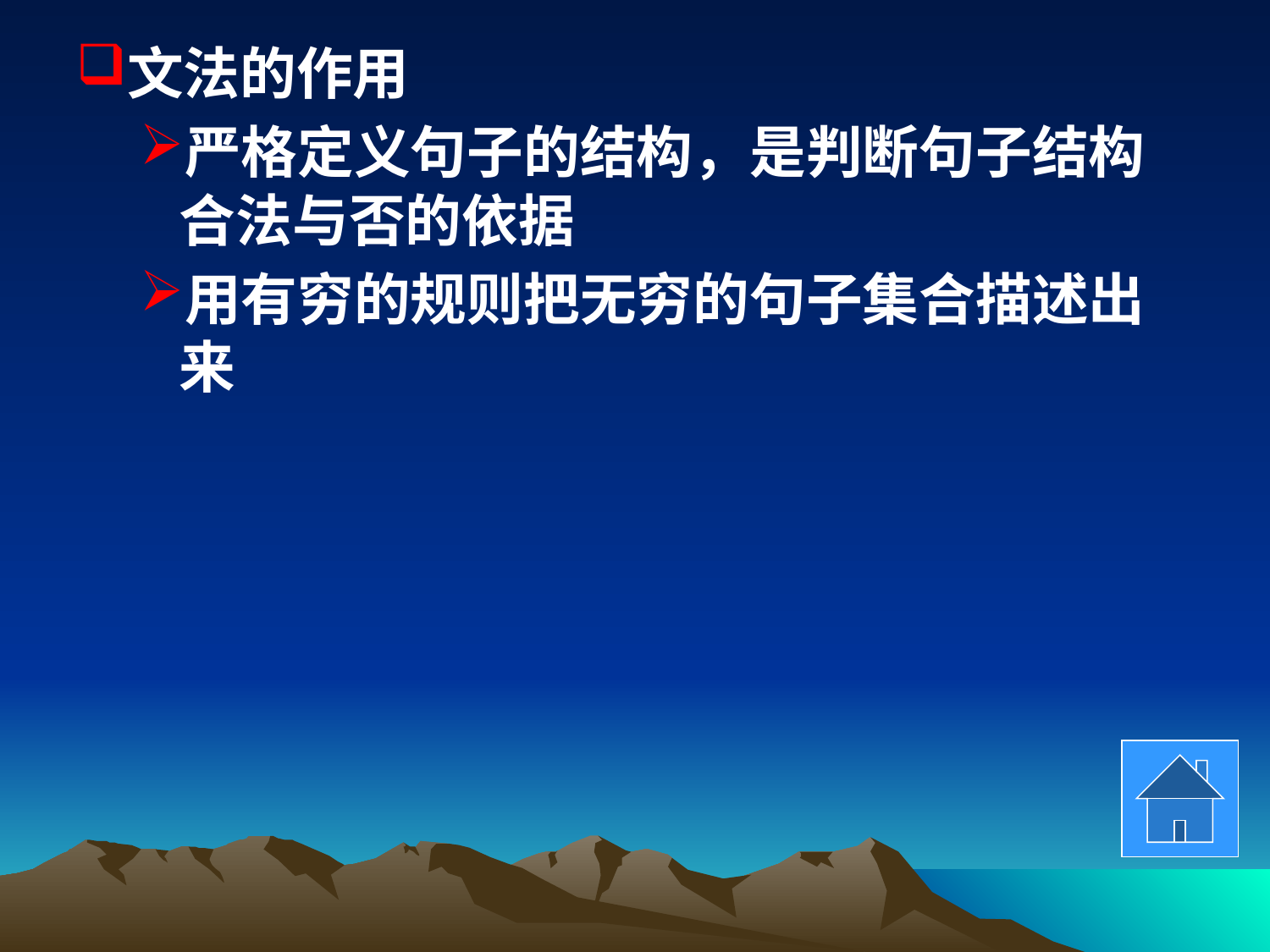

文法的作用
严格定义句子的结构，是判断句子结构合法与否的依据
用有穷的规则把无穷的句子集合描述出来